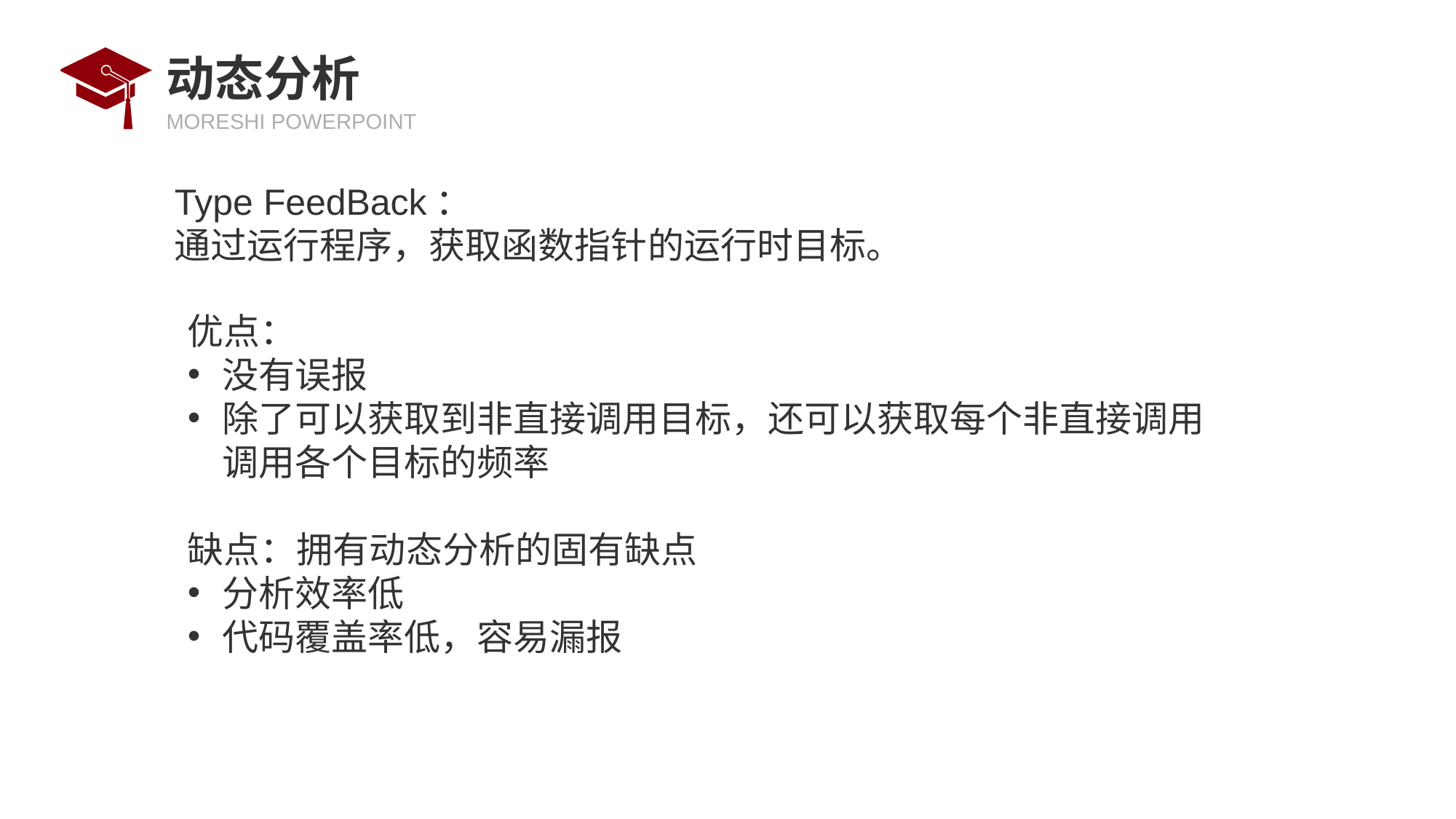

# 动态分析
Type FeedBack：
通过运行程序，获取函数指针的运行时目标。
优点：
没有误报
除了可以获取到非直接调用目标，还可以获取每个非直接调用调用各个目标的频率

缺点：拥有动态分析的固有缺点
分析效率低
代码覆盖率低，容易漏报